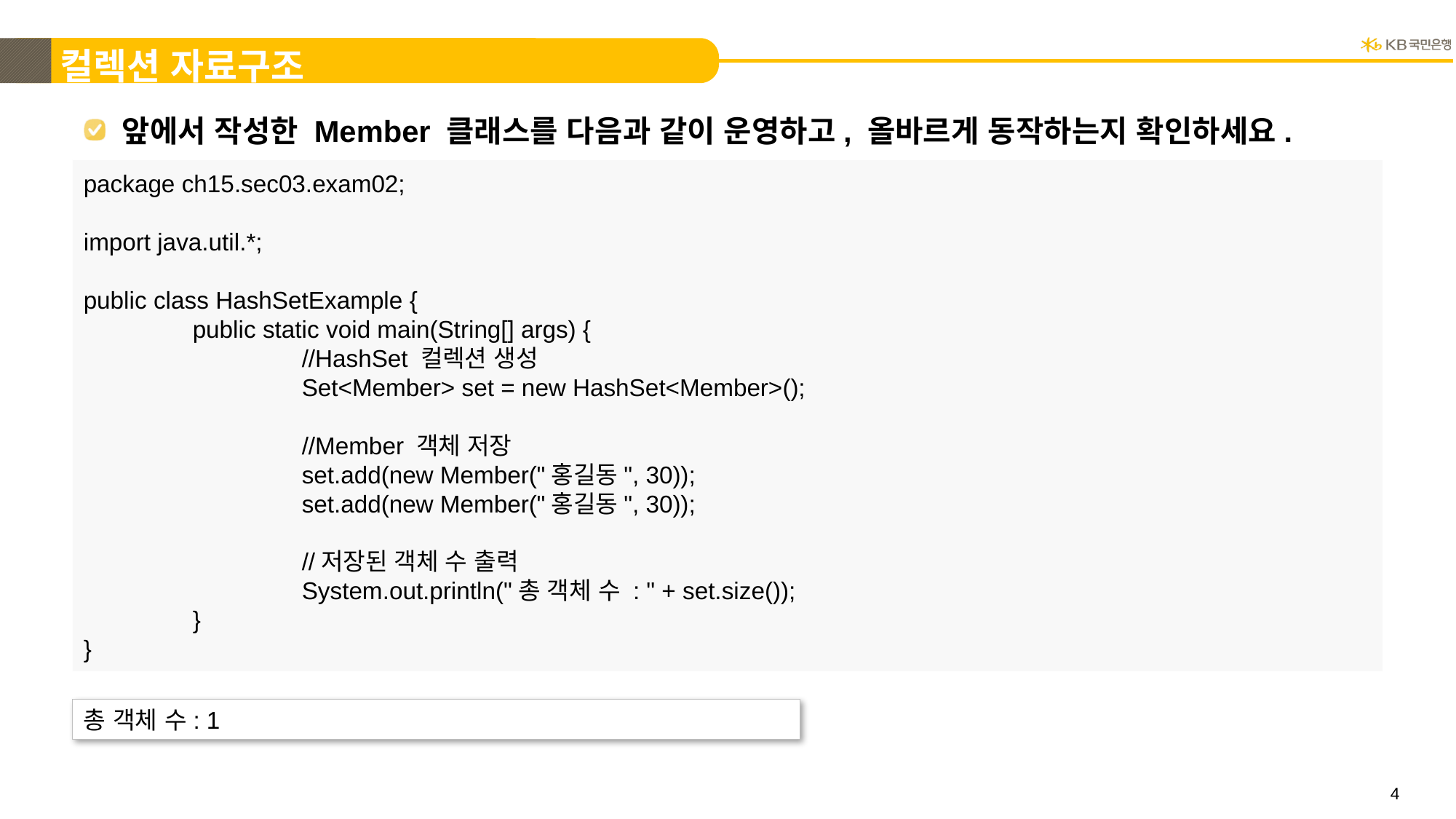

컬렉션 자료구조
# 앞에서 작성한 Member 클래스를 다음과 같이 운영하고, 올바르게 동작하는지 확인하세요.
package ch15.sec03.exam02;

import java.util.*;

public class HashSetExample {
	public static void main(String[] args) {
		//HashSet 컬렉션 생성
		Set<Member> set = new HashSet<Member>();

		//Member 객체 저장
		set.add(new Member("홍길동", 30));
		set.add(new Member("홍길동", 30));

		//저장된 객체 수 출력
		System.out.println("총 객체 수 : " + set.size());
	}
}
총 객체 수: 1